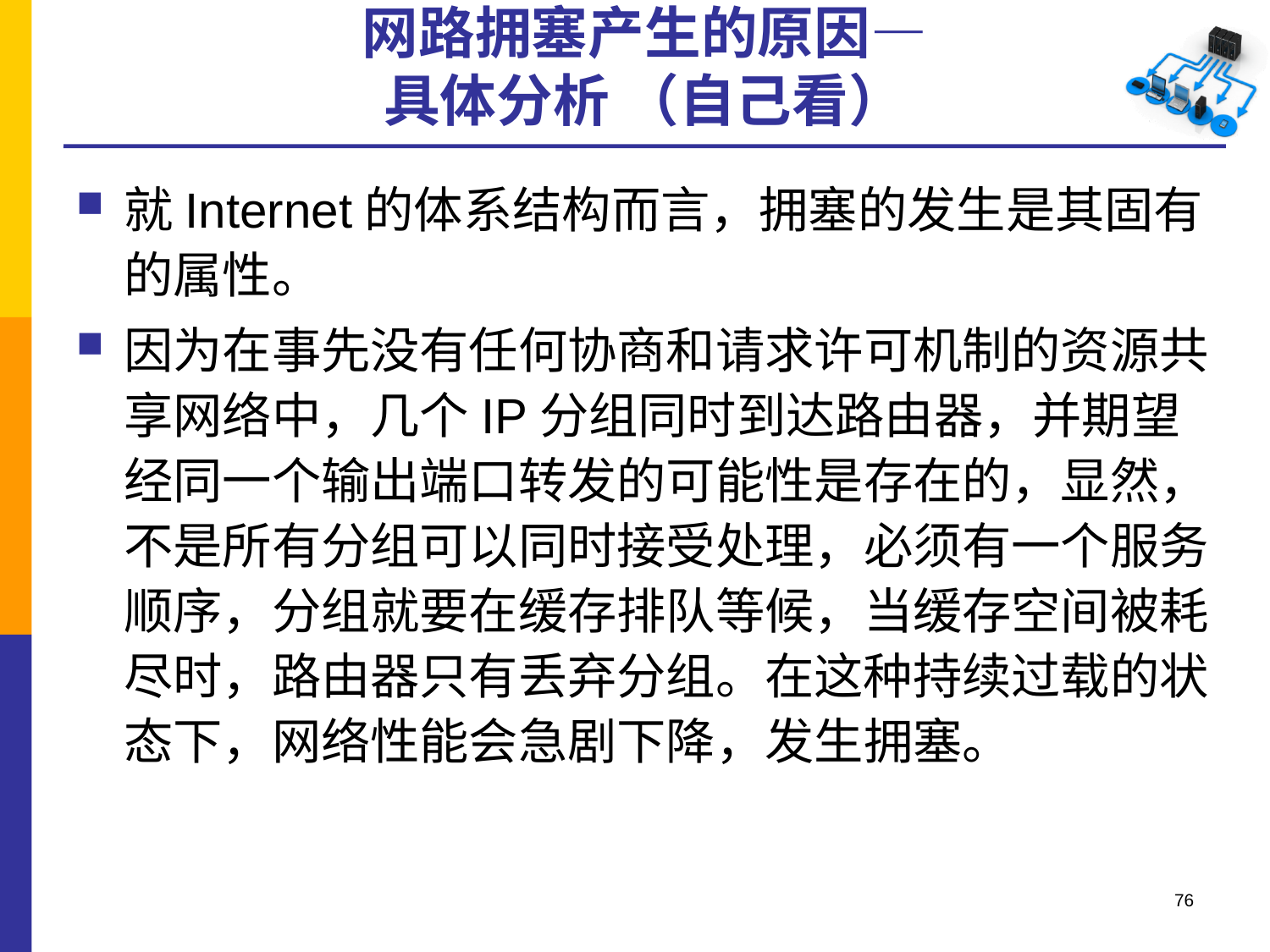

# 网路拥塞产生的原因— 具体分析 （自己看）
就Internet的体系结构而言，拥塞的发生是其固有的属性。
因为在事先没有任何协商和请求许可机制的资源共享网络中，几个IP分组同时到达路由器，并期望经同一个输出端口转发的可能性是存在的，显然，不是所有分组可以同时接受处理，必须有一个服务顺序，分组就要在缓存排队等候，当缓存空间被耗尽时，路由器只有丢弃分组。在这种持续过载的状态下，网络性能会急剧下降，发生拥塞。

76